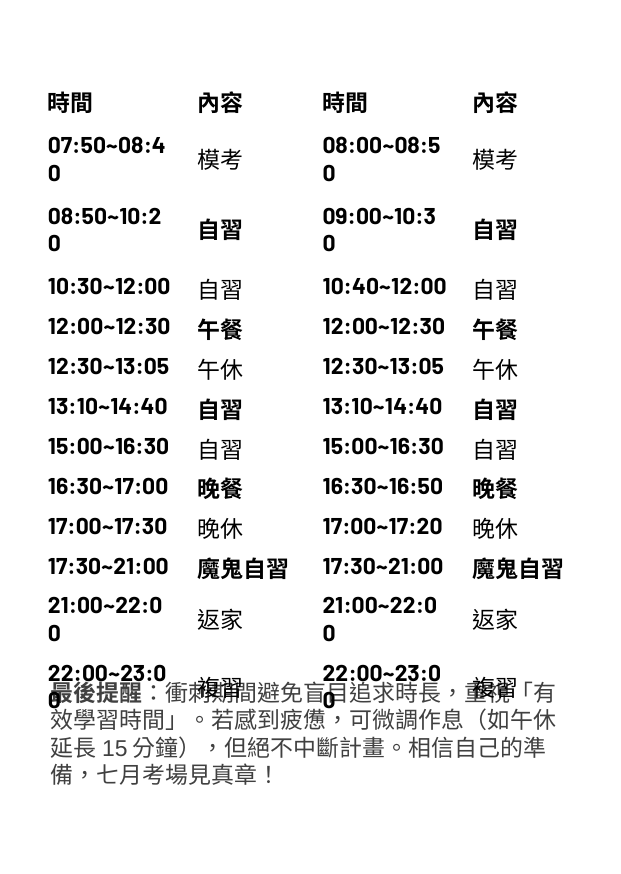

| 時間 | 內容 |
| --- | --- |
| 08:00~08:50 | 模考 |
| 09:00~10:30 | 自習 |
| 10:40~12:00 | 自習 |
| 12:00~12:30 | 午餐 |
| 12:30~13:05 | 午休 |
| 13:10~14:40 | 自習 |
| 15:00~16:30 | 自習 |
| 16:30~16:50 | 晚餐 |
| 17:00~17:20 | 晚休 |
| 17:30~21:00 | 魔鬼自習 |
| 21:00~22:00 | 返家 |
| 22:00~23:00 | 複習 |
| 時間 | 內容 |
| --- | --- |
| 07:50~08:40 | 模考 |
| 08:50~10:20 | 自習 |
| 10:30~12:00 | 自習 |
| 12:00~12:30 | 午餐 |
| 12:30~13:05 | 午休 |
| 13:10~14:40 | 自習 |
| 15:00~16:30 | 自習 |
| 16:30~17:00 | 晚餐 |
| 17:00~17:30 | 晚休 |
| 17:30~21:00 | 魔鬼自習 |
| 21:00~22:00 | 返家 |
| 22:00~23:00 | 複習 |
最後提醒：衝刺期間避免盲目追求時長，重視「有效學習時間」。若感到疲憊，可微調作息（如午休延長15分鐘），但絕不中斷計畫。相信自己的準備，七月考場見真章！